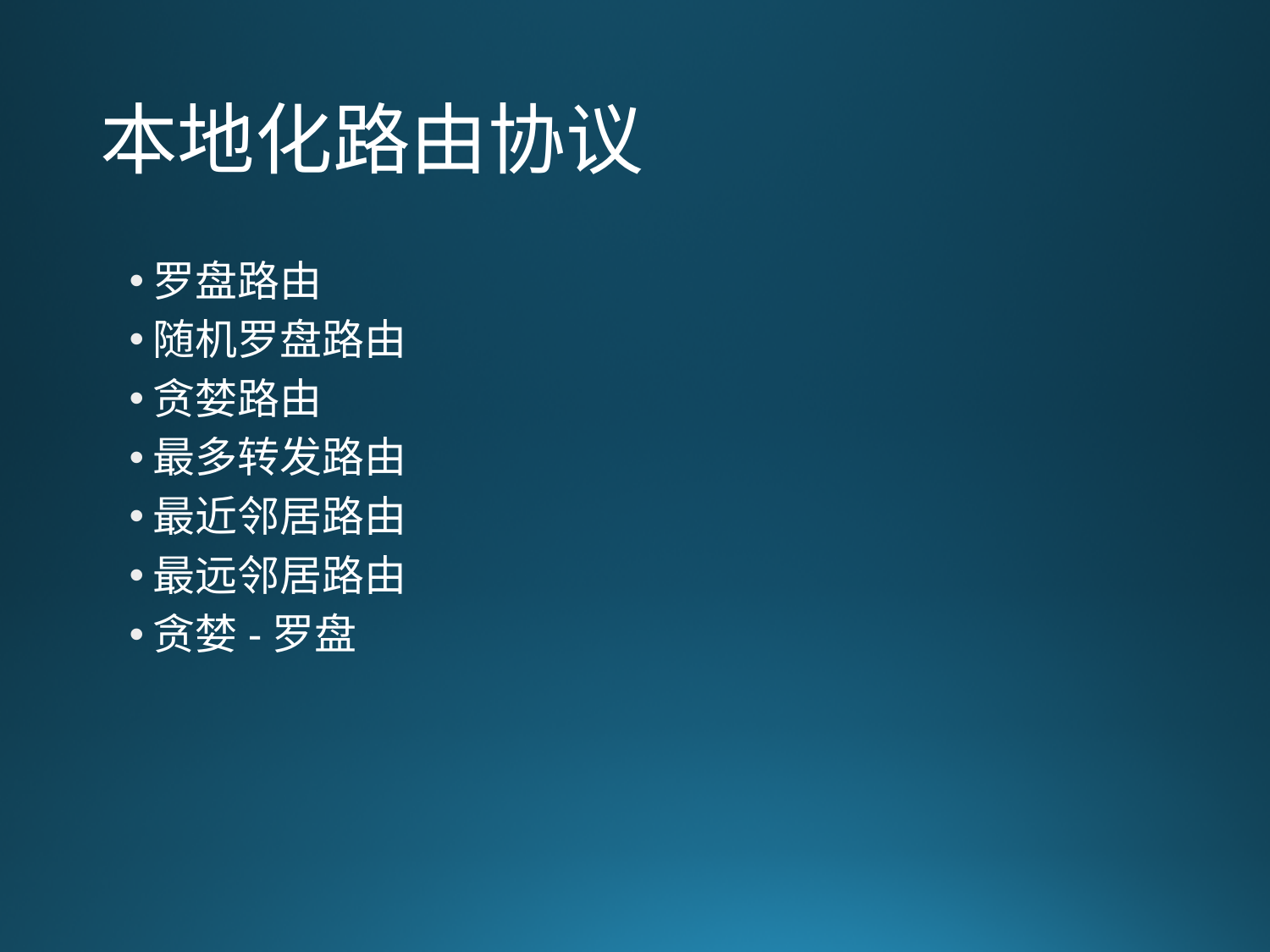

# 本地化路由协议
罗盘路由
随机罗盘路由
贪婪路由
最多转发路由
最近邻居路由
最远邻居路由
贪婪-罗盘